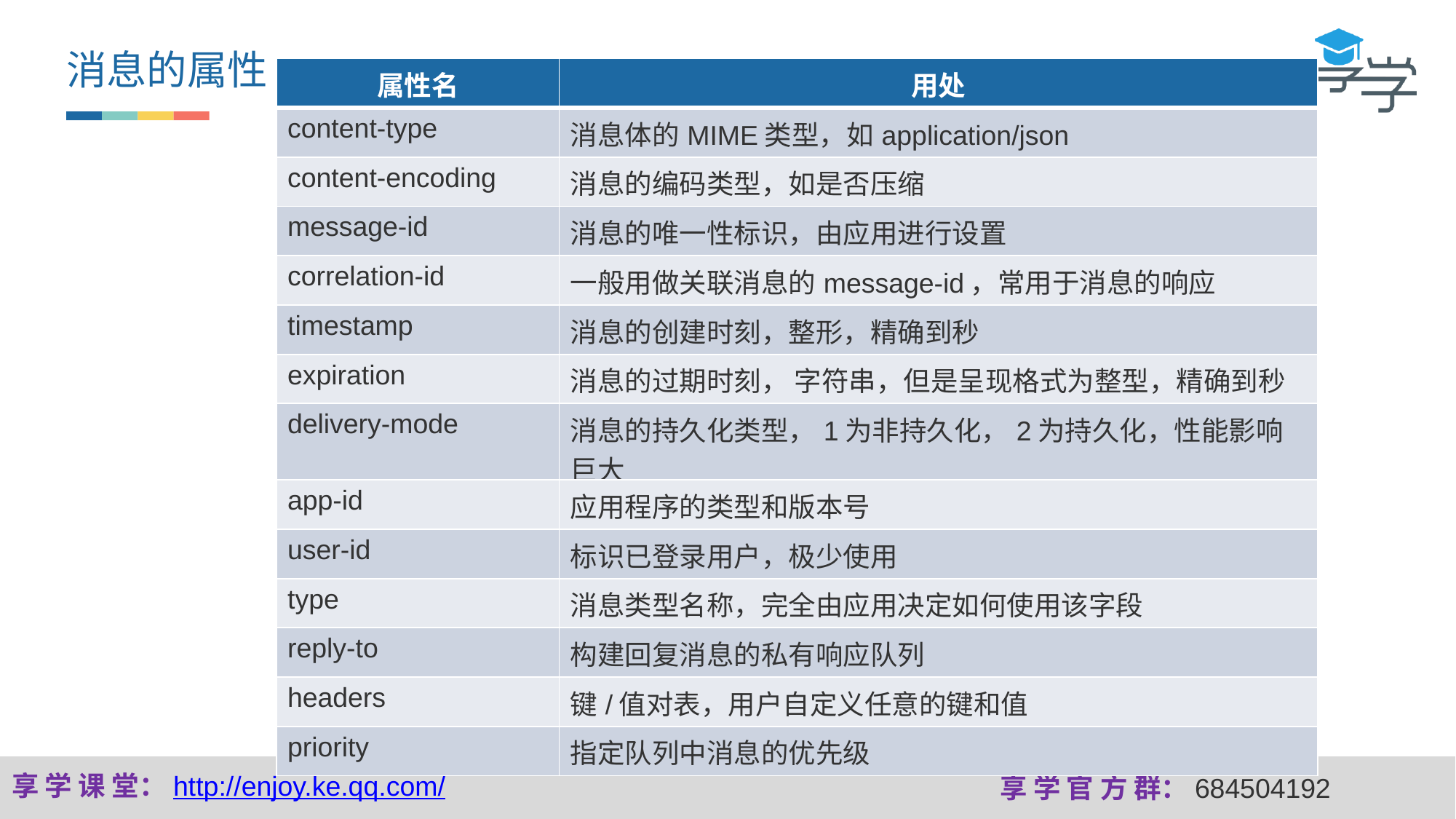

消息的属性
| 属性名 | 用处 |
| --- | --- |
| content-type | 消息体的MIME类型，如application/json |
| content-encoding | 消息的编码类型，如是否压缩 |
| message-id | 消息的唯一性标识，由应用进行设置 |
| correlation-id | 一般用做关联消息的message-id，常用于消息的响应 |
| timestamp | 消息的创建时刻，整形，精确到秒 |
| expiration | 消息的过期时刻， 字符串，但是呈现格式为整型，精确到秒 |
| delivery-mode | 消息的持久化类型，1为非持久化，2为持久化，性能影响巨大 |
| app-id | 应用程序的类型和版本号 |
| user-id | 标识已登录用户，极少使用 |
| type | 消息类型名称，完全由应用决定如何使用该字段 |
| reply-to | 构建回复消息的私有响应队列 |
| headers | 键/值对表，用户自定义任意的键和值 |
| priority | 指定队列中消息的优先级 |